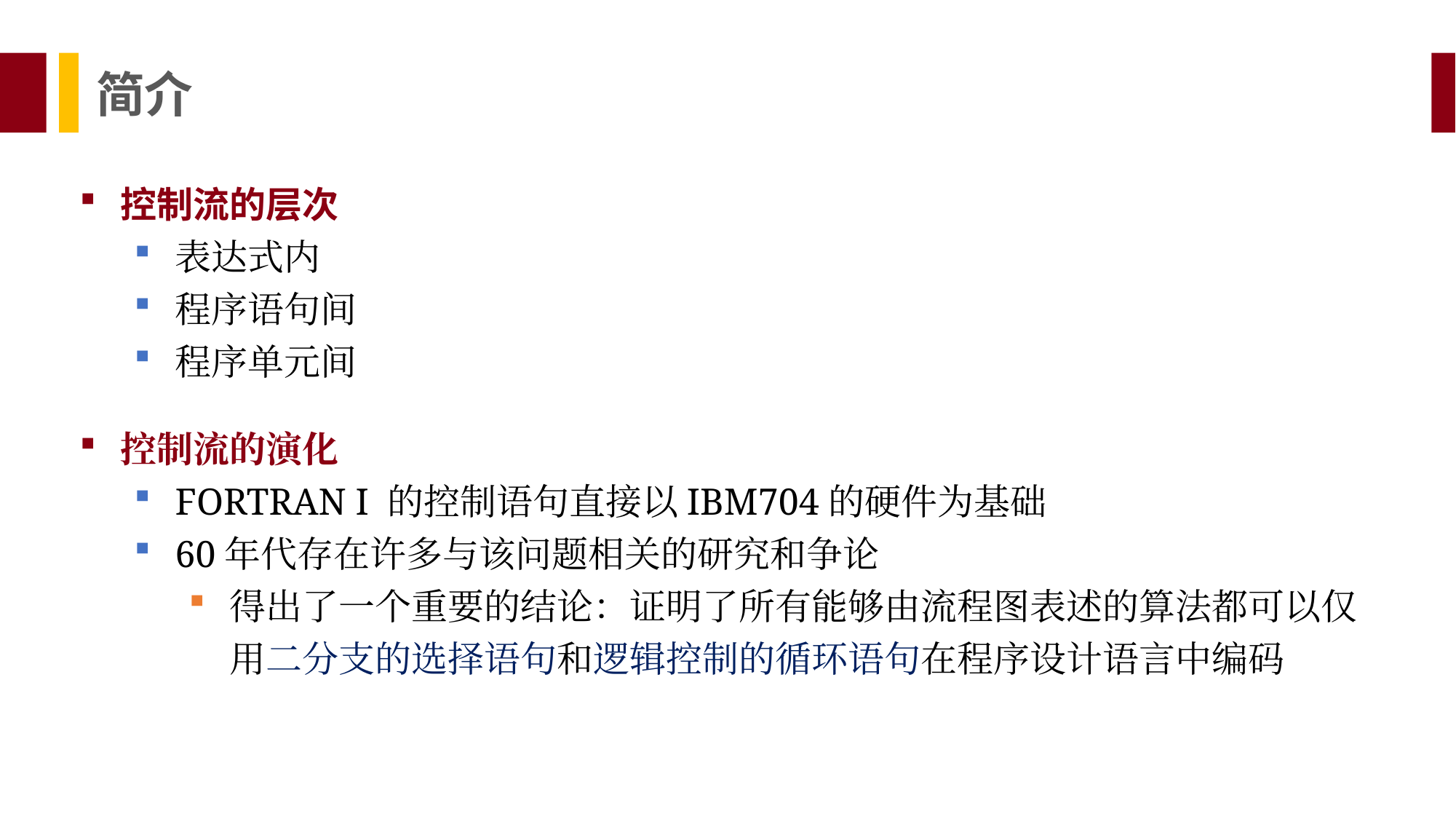

简介
控制流的层次
表达式内
程序语句间
程序单元间
控制流的演化
FORTRAN I 的控制语句直接以IBM704的硬件为基础
60年代存在许多与该问题相关的研究和争论
得出了一个重要的结论：证明了所有能够由流程图表述的算法都可以仅用二分支的选择语句和逻辑控制的循环语句在程序设计语言中编码